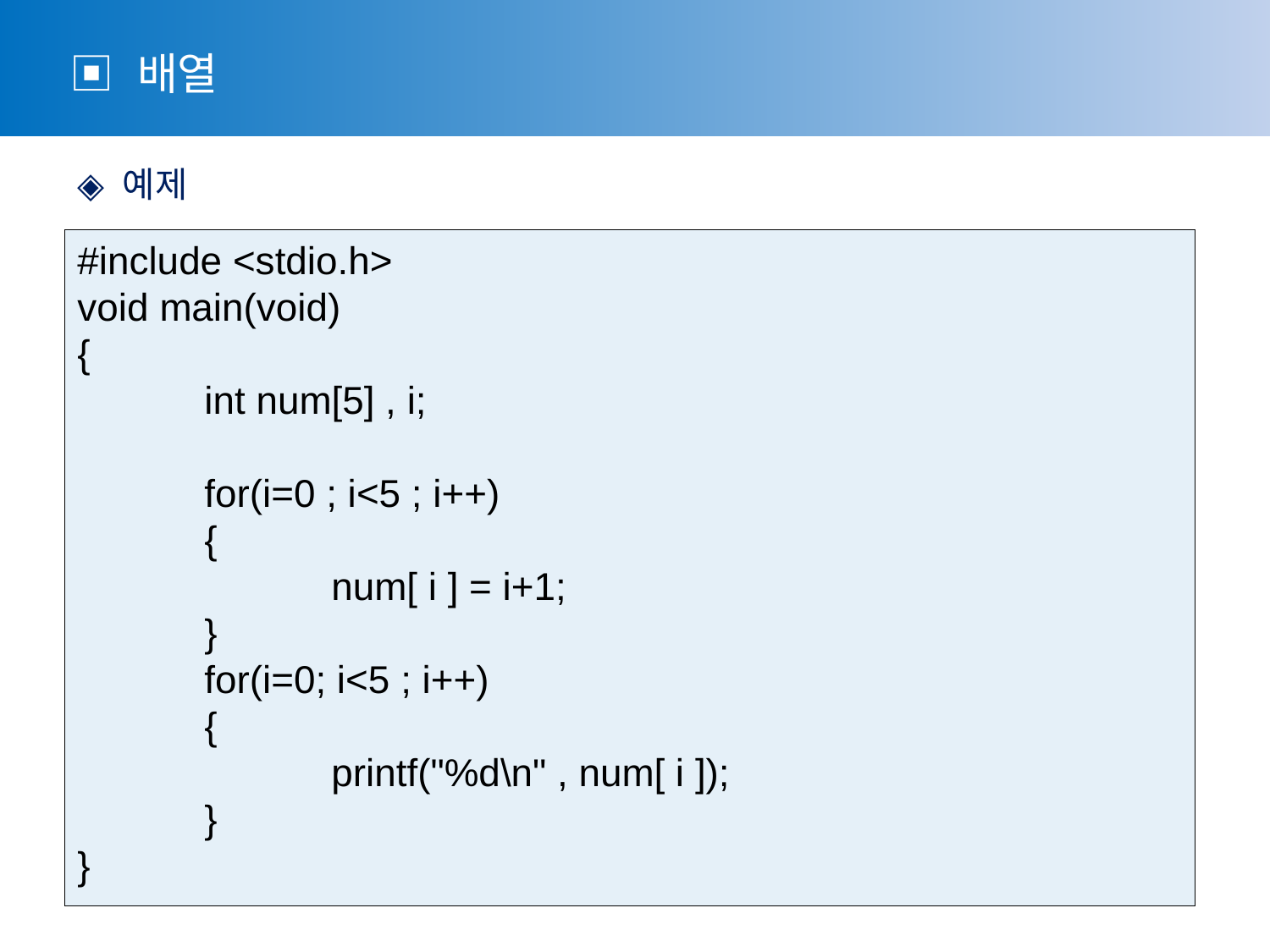

▣ 배열
 ◈ 예제
#include <stdio.h>
void main(void)
{
	int num[5] , i;

	for(i=0 ; i<5 ; i++)
	{
		num[ i ] = i+1;
	}
	for(i=0; i<5 ; i++)
	{
		printf("%d\n" , num[ i ]);
	}
}